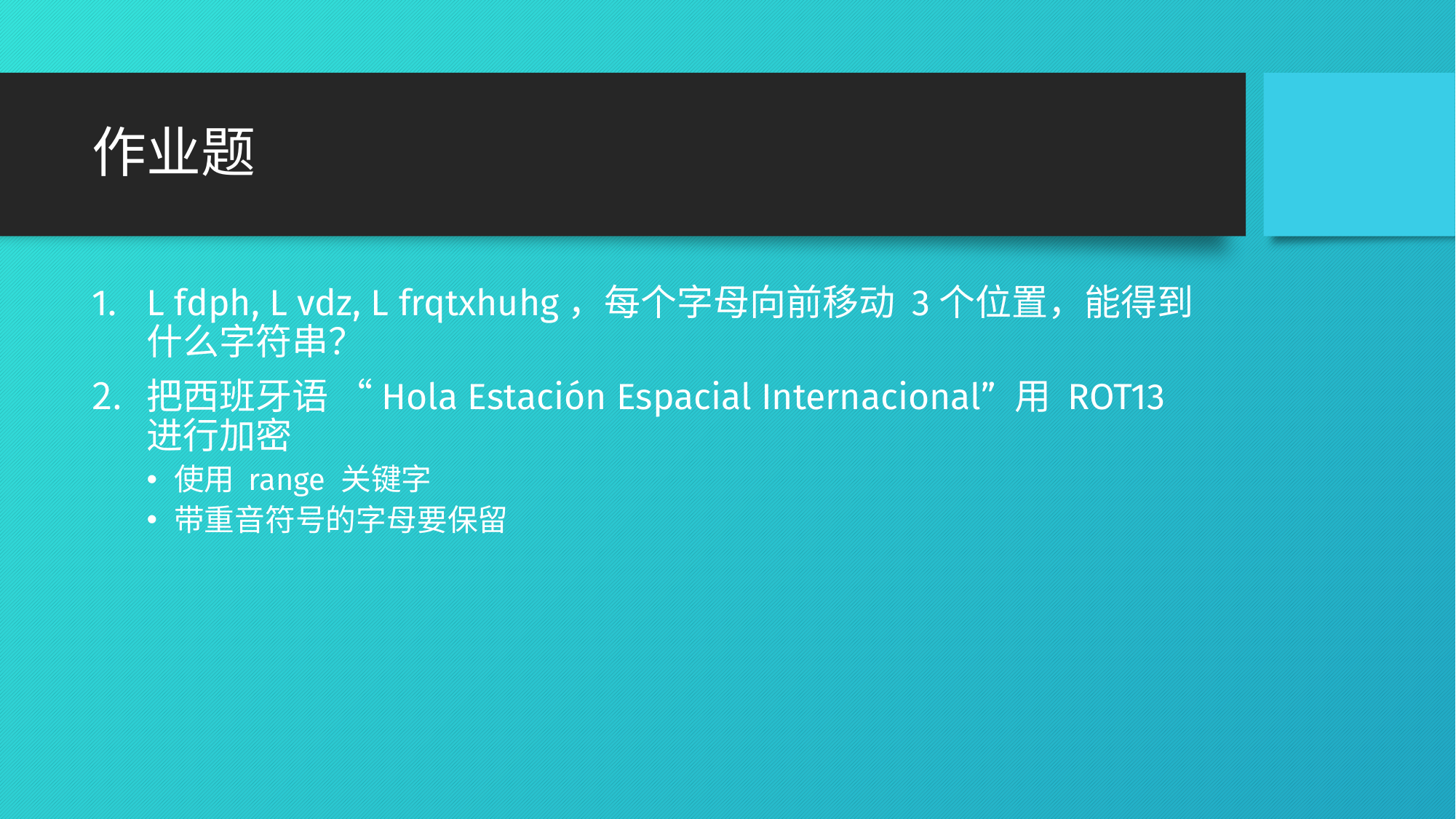

# 作业题
L fdph, L vdz, L frqtxhuhg，每个字母向前移动 3个位置，能得到什么字符串？
把西班牙语 “Hola Estación Espacial Internacional” 用 ROT13 进行加密
使用 range 关键字
带重音符号的字母要保留